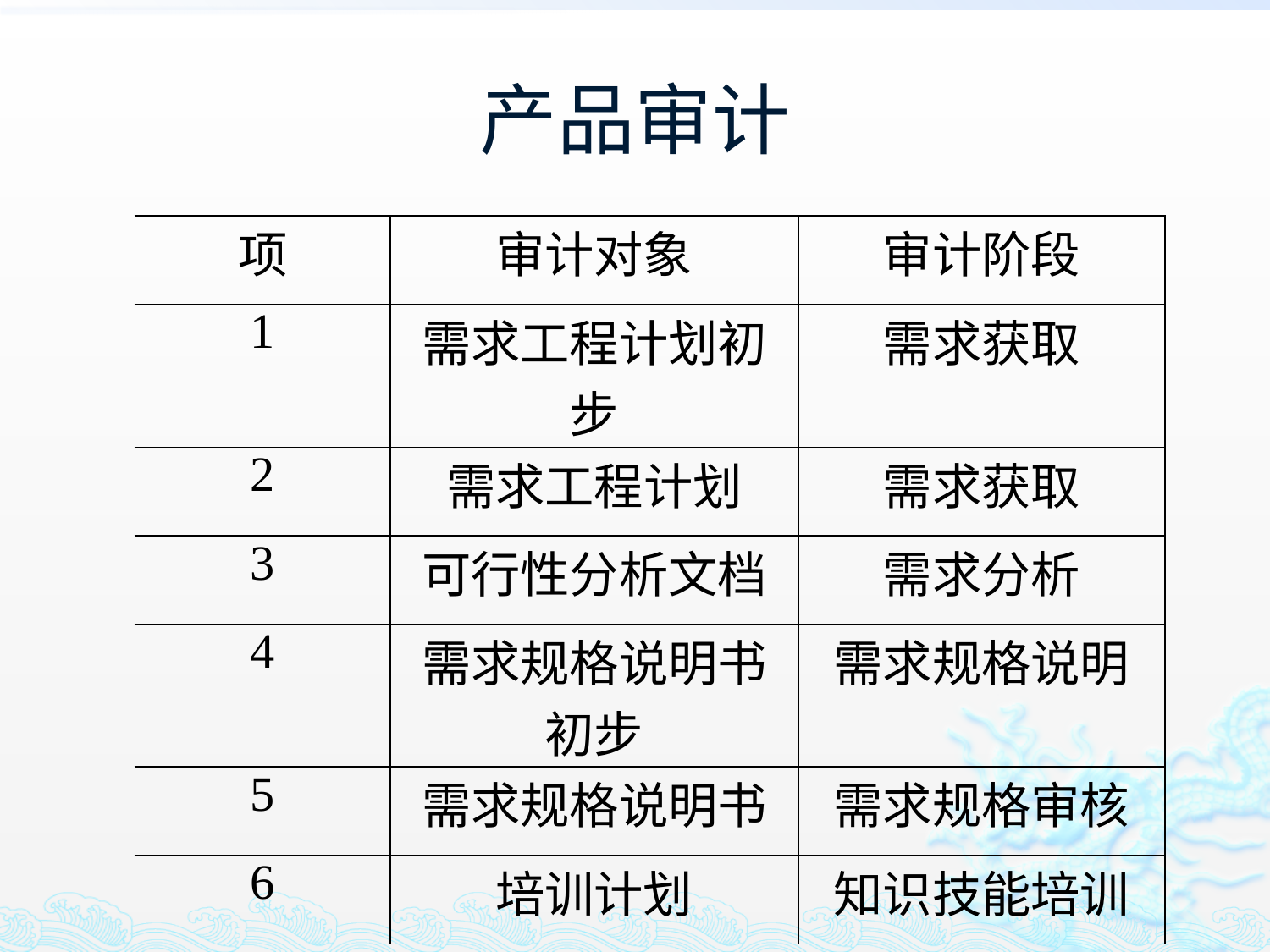

# 产品审计
| 项 | 审计对象 | 审计阶段 |
| --- | --- | --- |
| 1 | 需求工程计划初步 | 需求获取 |
| 2 | 需求工程计划 | 需求获取 |
| 3 | 可行性分析文档 | 需求分析 |
| 4 | 需求规格说明书初步 | 需求规格说明 |
| 5 | 需求规格说明书 | 需求规格审核 |
| 6 | 培训计划 | 知识技能培训 |